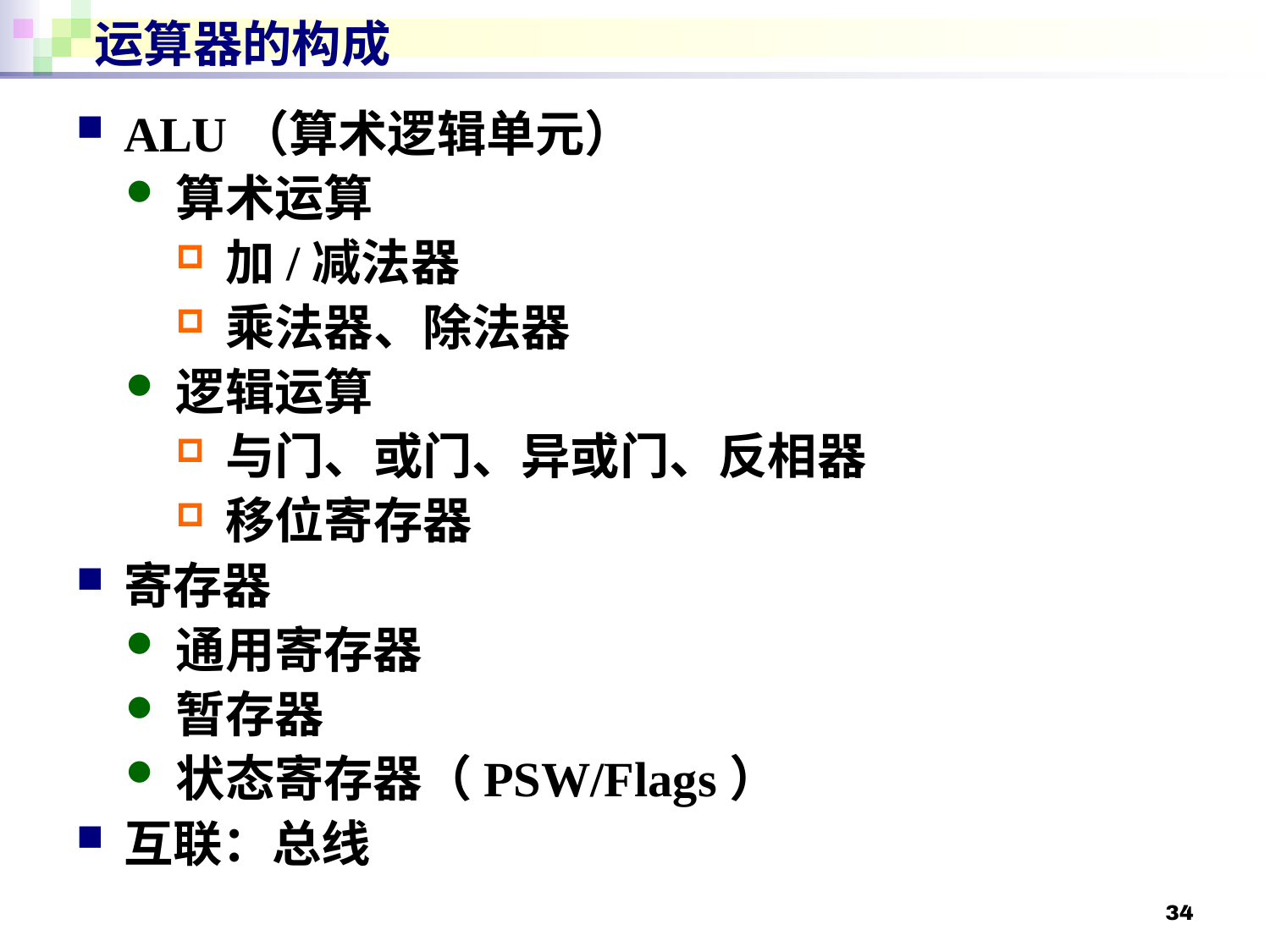

# 运算器的构成
ALU（算术逻辑单元）
算术运算
加/减法器
乘法器、除法器
逻辑运算
与门、或门、异或门、反相器
移位寄存器
寄存器
通用寄存器
暂存器
状态寄存器（PSW/Flags）
互联：总线
34